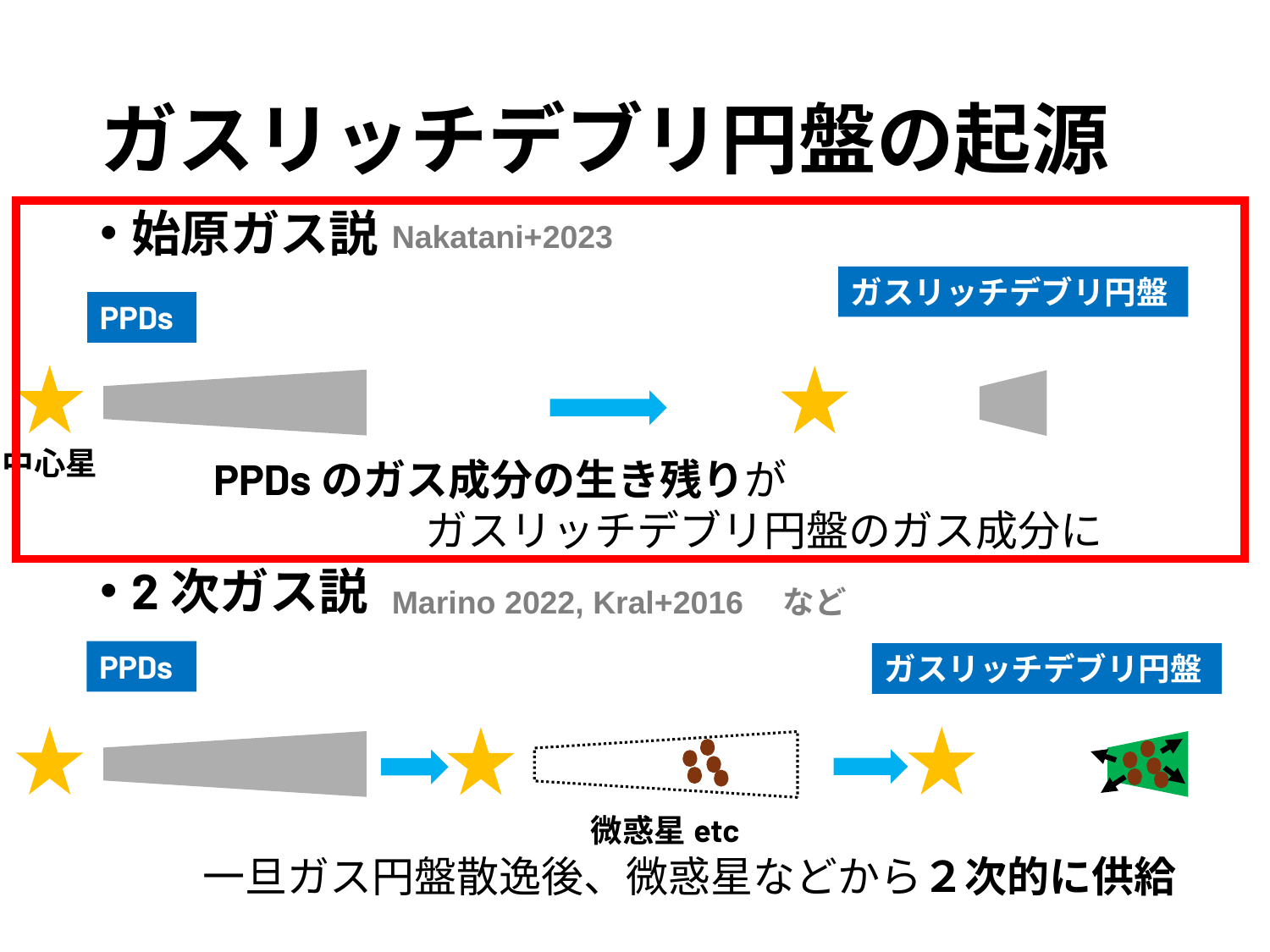

# ガスリッチデブリ円盤の起源

始原ガス説
Nakatani+2023
ガスリッチデブリ円盤

PPDs

中心星
PPDsのガス成分の生き残りが
　　　　　ガスリッチデブリ円盤のガス成分に
2次ガス説
Marino 2022, Kral+2016　など

PPDs
ガスリッチデブリ円盤

微惑星etc
一旦ガス円盤散逸後、微惑星などから２次的に供給